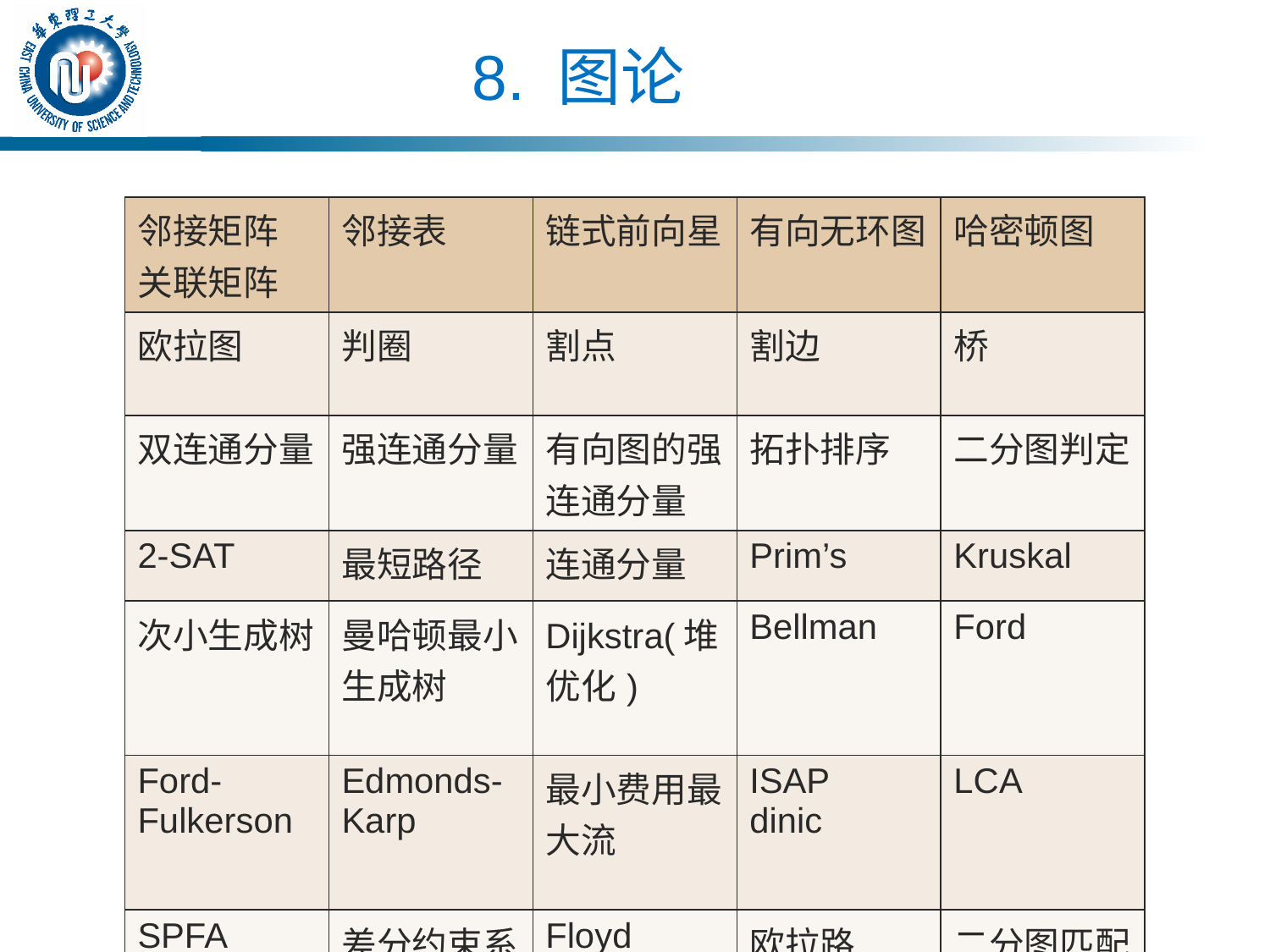

# 8. 图论
| 邻接矩阵 关联矩阵 | 邻接表 | 链式前向星 | 有向无环图 | 哈密顿图 |
| --- | --- | --- | --- | --- |
| 欧拉图 | 判圈 | 割点 | 割边 | 桥 |
| 双连通分量 | 强连通分量 | 有向图的强连通分量 | 拓扑排序 | 二分图判定 |
| 2-SAT | 最短路径 | 连通分量 | Prim’s | Kruskal |
| 次小生成树 | 曼哈顿最小生成树 | Dijkstra(堆优化) | Bellman | Ford |
| Ford-Fulkerson | Edmonds-Karp | 最小费用最大流 | ISAP dinic | LCA |
| SPFA | 差分约束系统 | Floyd | 欧拉路 | 二分图匹配 |